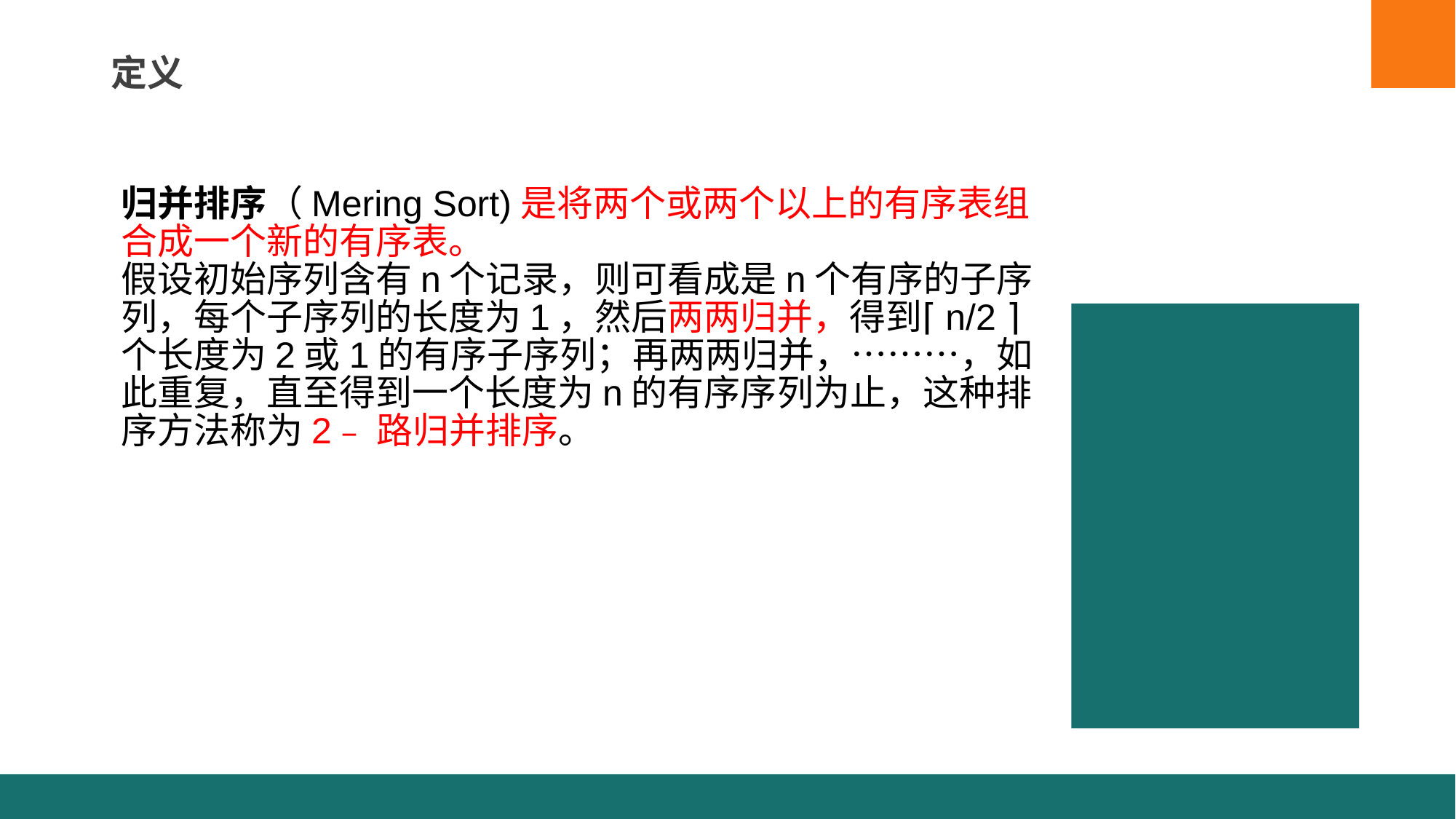

定义
归并排序（Mering Sort)是将两个或两个以上的有序表组合成一个新的有序表。
假设初始序列含有n个记录，则可看成是n个有序的子序列，每个子序列的长度为1，然后两两归并，得到⌈n/2 ⌉个长度为2或1的有序子序列；再两两归并，………，如此重复，直至得到一个长度为n的有序序列为止，这种排序方法称为2﹣路归并排序。